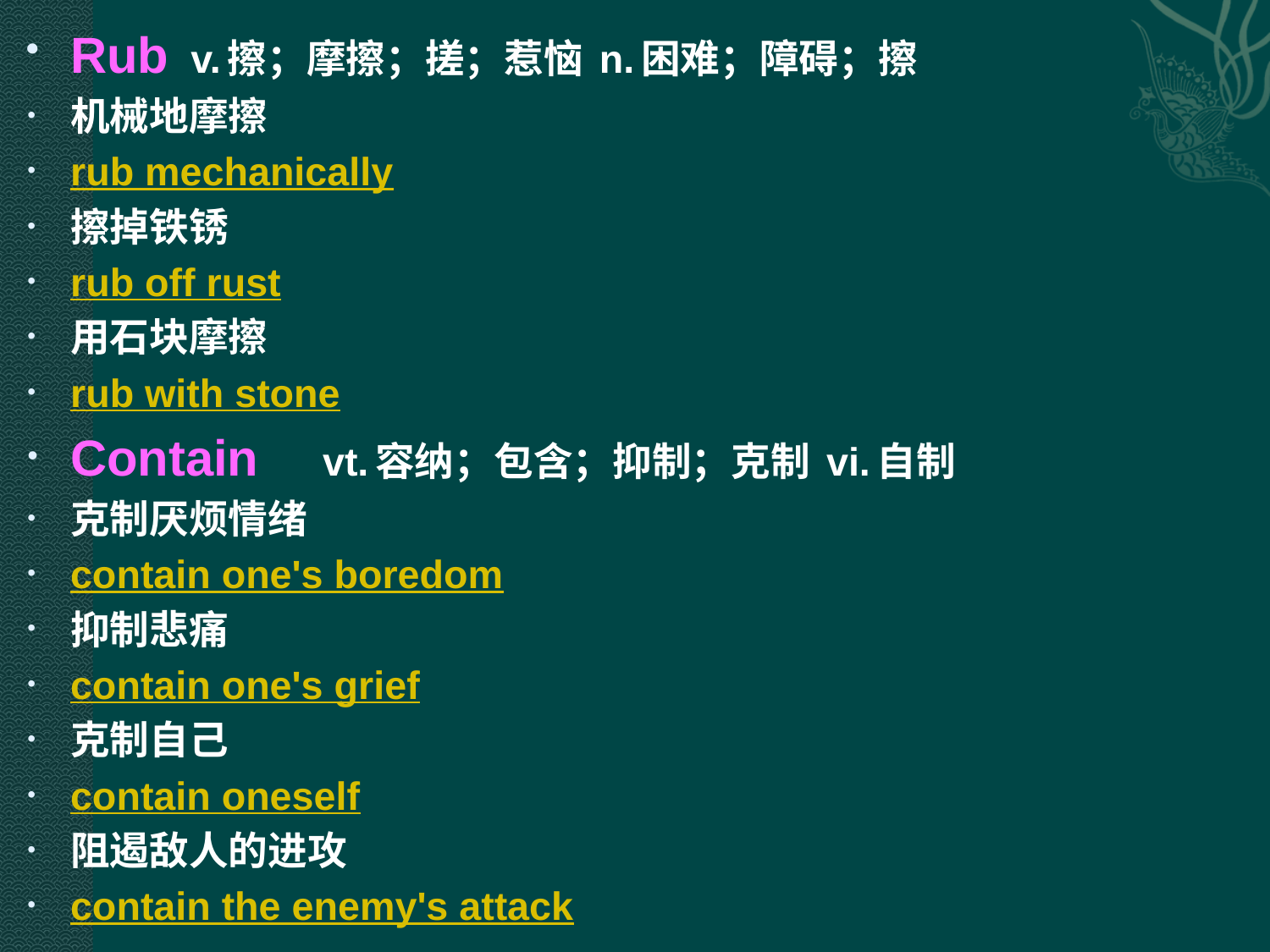

Rub  v.擦；摩擦；搓；惹恼 n.困难；障碍；擦
机械地摩擦
rub mechanically
擦掉铁锈
rub off rust
用石块摩擦
rub with stone
Contain 　vt.容纳；包含；抑制；克制 vi.自制
克制厌烦情绪
contain one's boredom
抑制悲痛
contain one's grief
克制自己
contain oneself
阻遏敌人的进攻
contain the enemy's attack